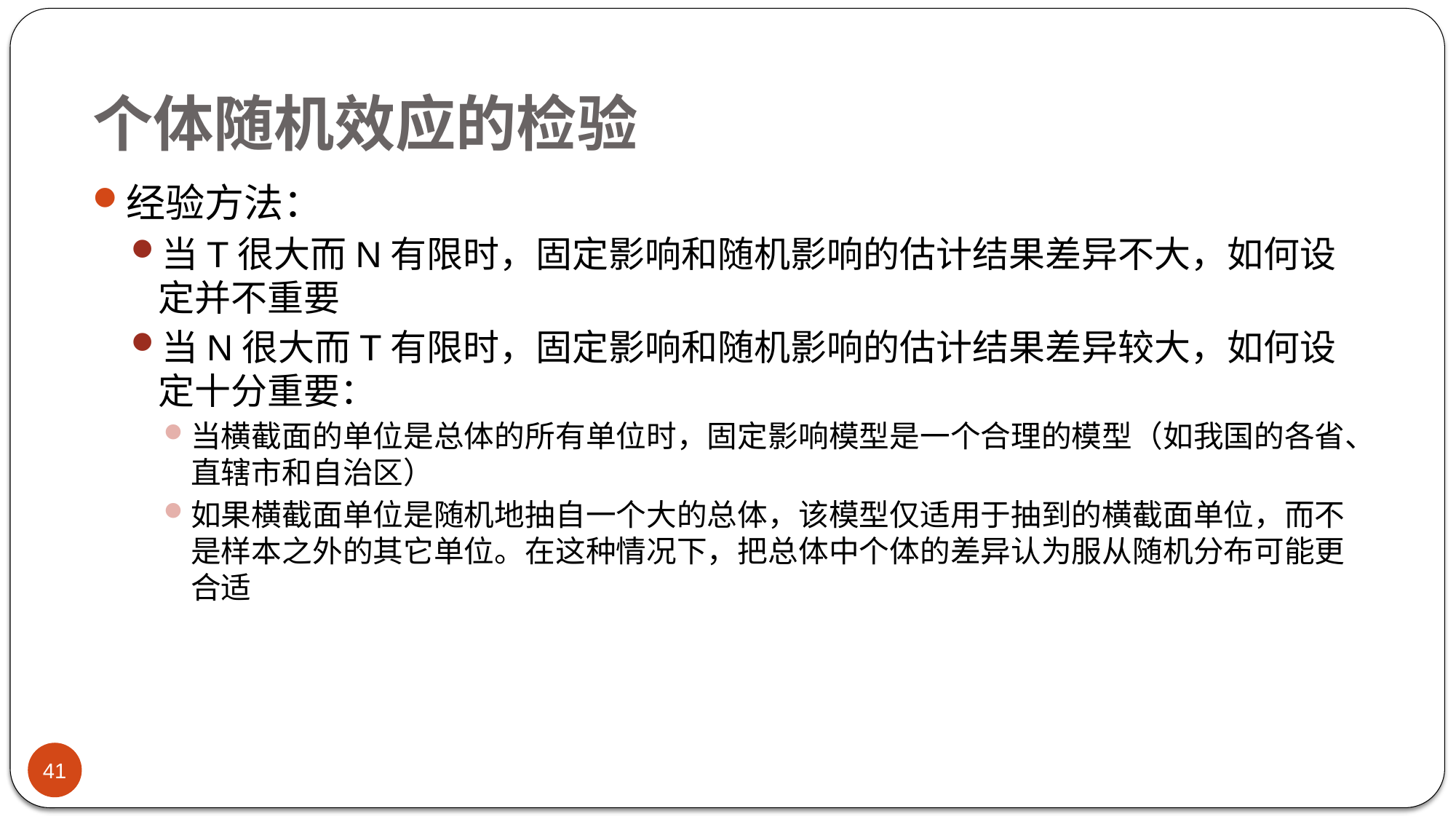

# 个体随机效应的检验
经验方法：
当T很大而N有限时，固定影响和随机影响的估计结果差异不大，如何设定并不重要
当N很大而T有限时，固定影响和随机影响的估计结果差异较大，如何设定十分重要：
当横截面的单位是总体的所有单位时，固定影响模型是一个合理的模型（如我国的各省、直辖市和自治区）
如果横截面单位是随机地抽自一个大的总体，该模型仅适用于抽到的横截面单位，而不是样本之外的其它单位。在这种情况下，把总体中个体的差异认为服从随机分布可能更合适

41